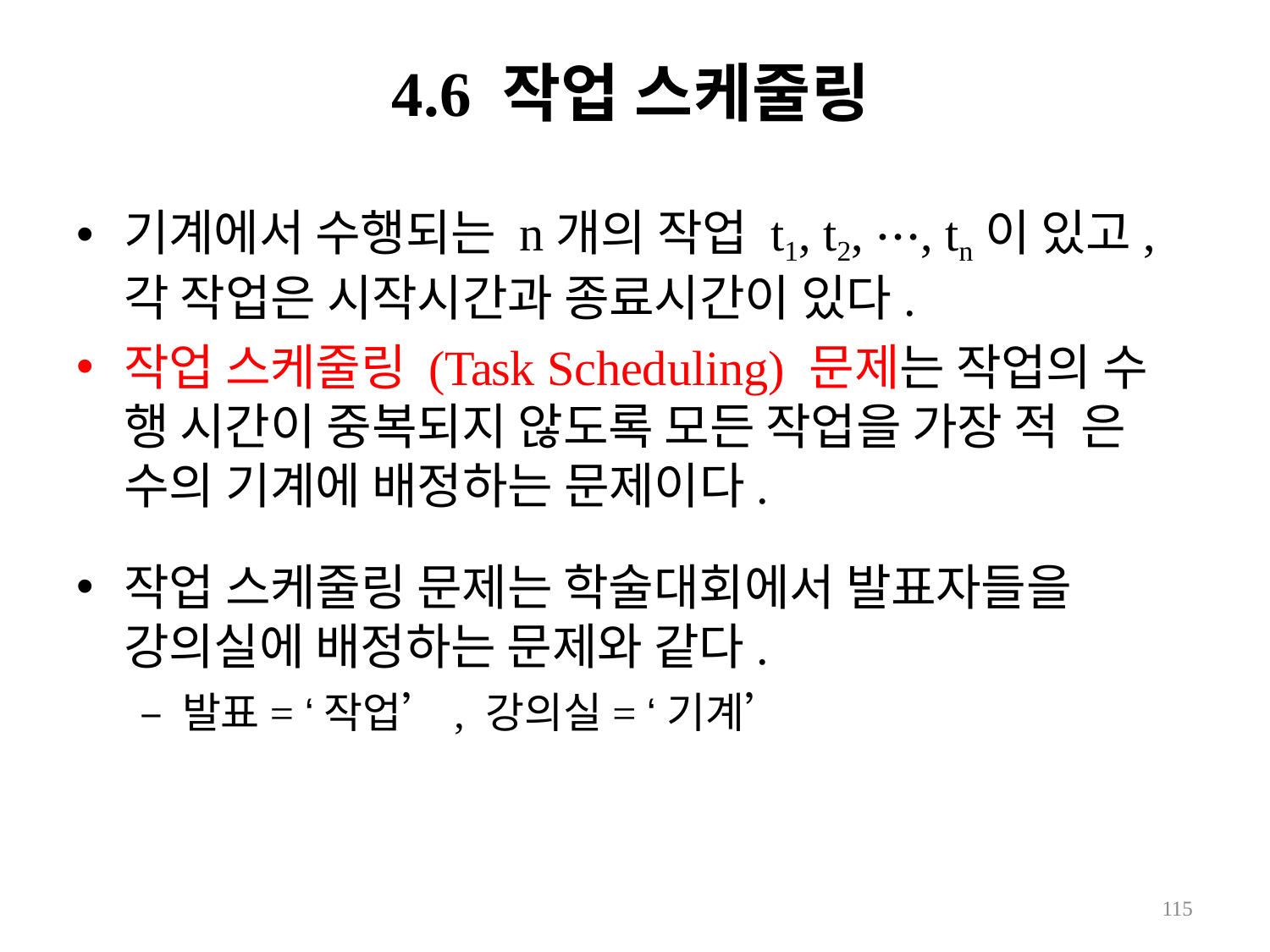

# 4.6 작업 스케줄링
기계에서 수행되는 n개의 작업 t1, t2, ⋯, tn이 있고,  각 작업은 시작시간과 종료시간이 있다.
작업 스케줄링 (Task Scheduling) 문제는 작업의 수  행 시간이 중복되지 않도록 모든 작업을 가장 적  은 수의 기계에 배정하는 문제이다.
작업 스케줄링 문제는 학술대회에서 발표자들을  강의실에 배정하는 문제와 같다.
– 발표= ‘작업’, 강의실= ‘기계’
115